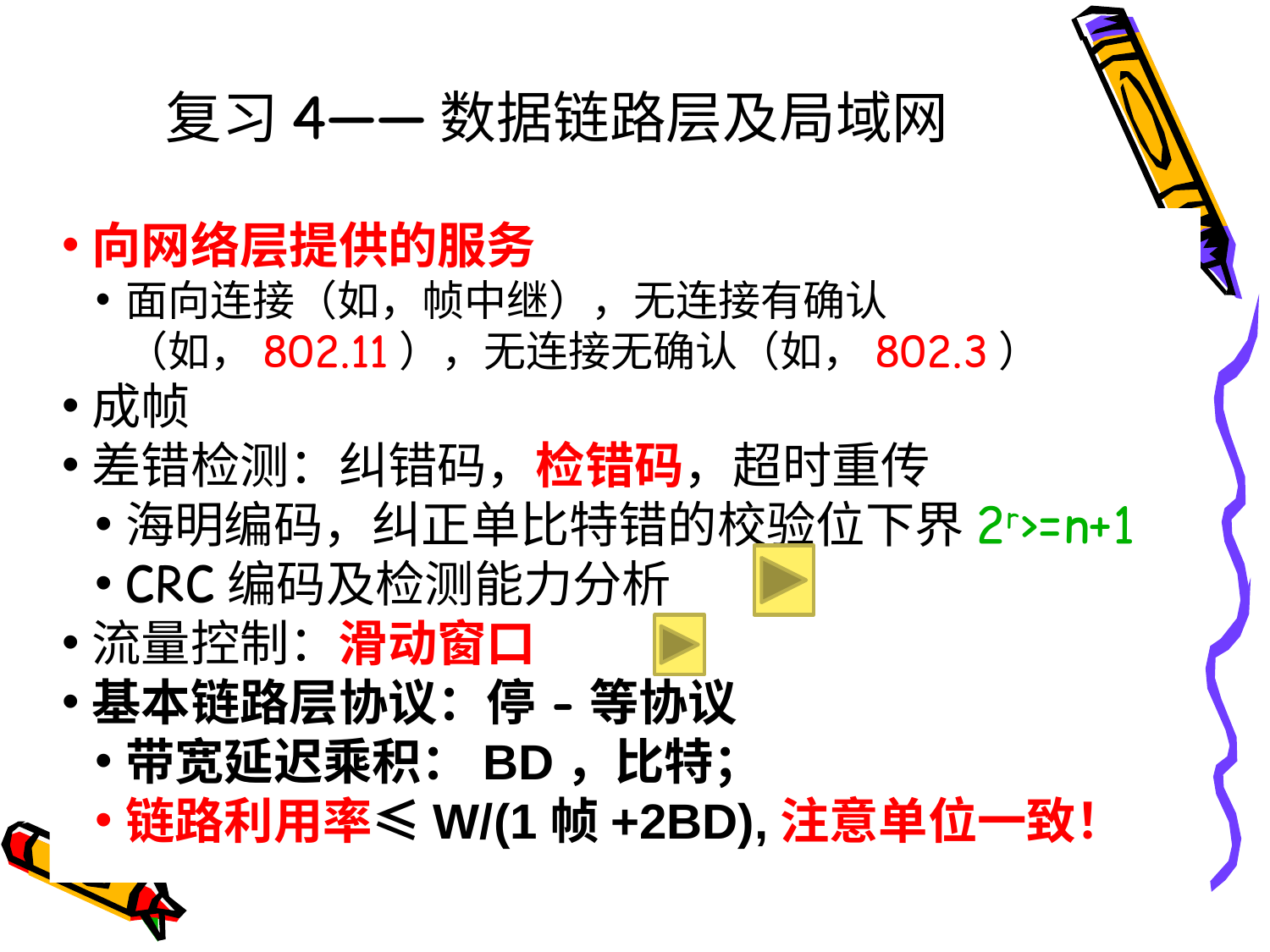

# 复习4——数据链路层及局域网
向网络层提供的服务
面向连接（如，帧中继），无连接有确认（如，802.11），无连接无确认（如，802.3）
成帧
差错检测：纠错码，检错码，超时重传
海明编码，纠正单比特错的校验位下界2r>=n+1
CRC编码及检测能力分析
流量控制：滑动窗口
基本链路层协议：停-等协议
带宽延迟乘积：BD，比特；
链路利用率≤W/(1帧+2BD),注意单位一致！